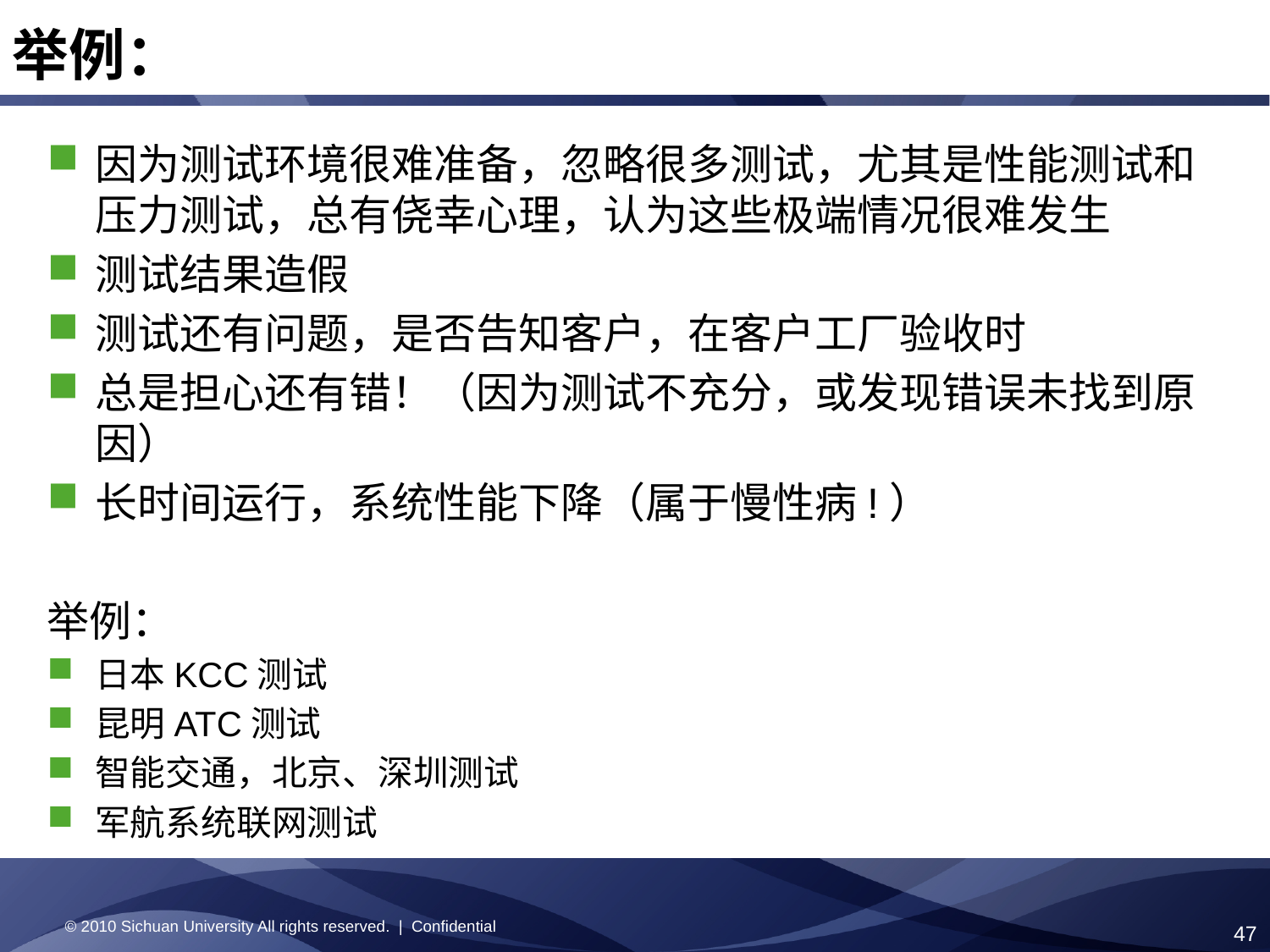

举例：
因为测试环境很难准备，忽略很多测试，尤其是性能测试和压力测试，总有侥幸心理，认为这些极端情况很难发生
测试结果造假
测试还有问题，是否告知客户，在客户工厂验收时
总是担心还有错！（因为测试不充分，或发现错误未找到原因）
长时间运行，系统性能下降（属于慢性病!）

举例：
日本KCC测试
昆明ATC测试
智能交通，北京、深圳测试
军航系统联网测试
© 2010 Sichuan University All rights reserved.  |  Confidential
47